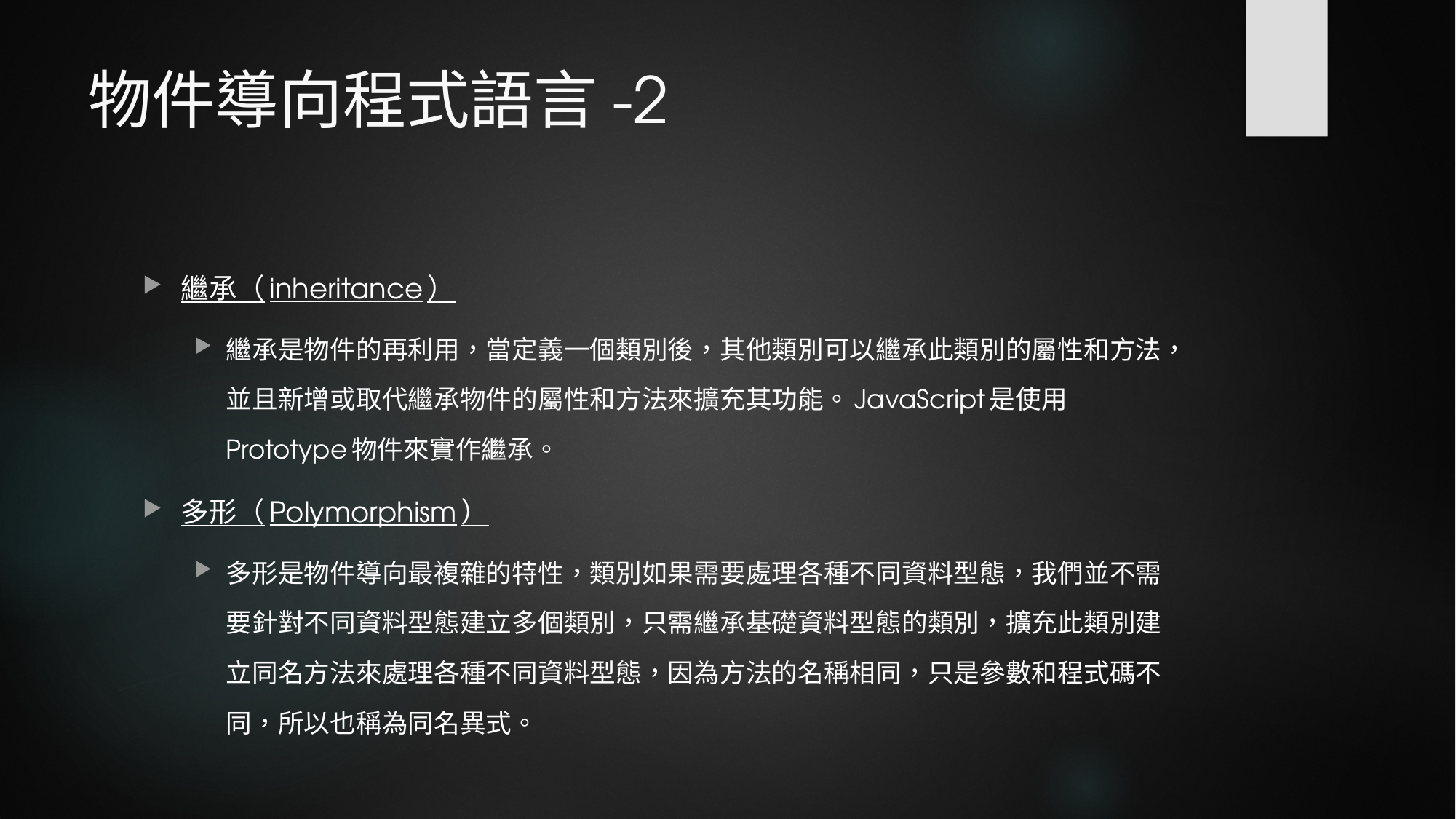

# 物件導向程式語言-2
繼承（inheritance）
繼承是物件的再利用，當定義一個類別後，其他類別可以繼承此類別的屬性和方法，並且新增或取代繼承物件的屬性和方法來擴充其功能。JavaScript是使用Prototype物件來實作繼承。
多形（Polymorphism）
多形是物件導向最複雜的特性，類別如果需要處理各種不同資料型態，我們並不需要針對不同資料型態建立多個類別，只需繼承基礎資料型態的類別，擴充此類別建立同名方法來處理各種不同資料型態，因為方法的名稱相同，只是參數和程式碼不同，所以也稱為同名異式。